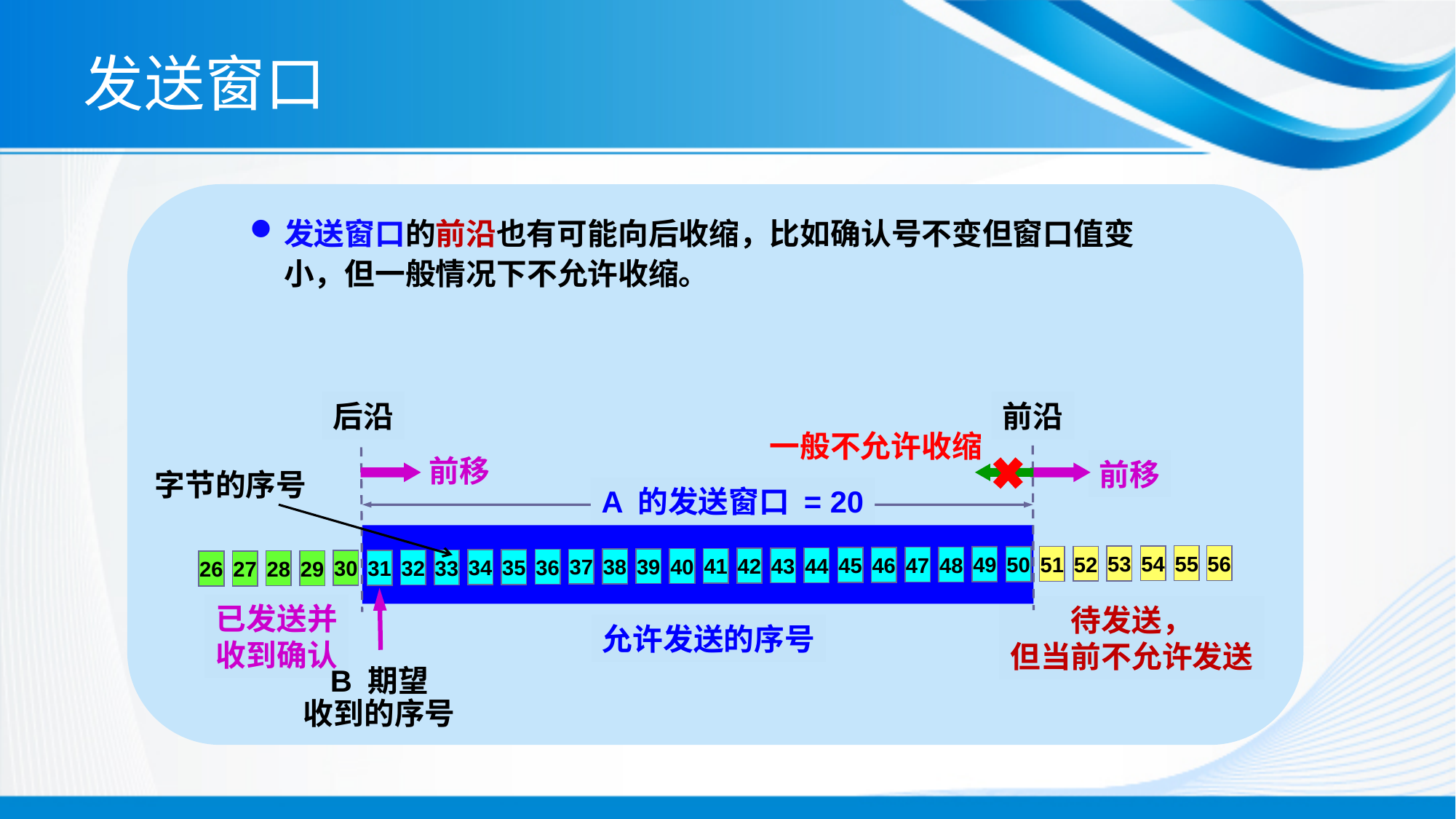

# 发送窗口

发送窗口的前沿也有可能向后收缩，比如确认号不变但窗口值变小，但一般情况下不允许收缩。
后沿
前沿
一般不允许收缩

前移

前移

字节的序号
A 的发送窗口 = 20

55
56
54
53
52
51
50
49
48
47
46
45
44
43
42
41
40
39
38
37
36
35
34
33
32
31
30
29
28
27
26

已发送并
收到确认
待发送，
但当前不允许发送
允许发送的序号
B 期望
收到的序号